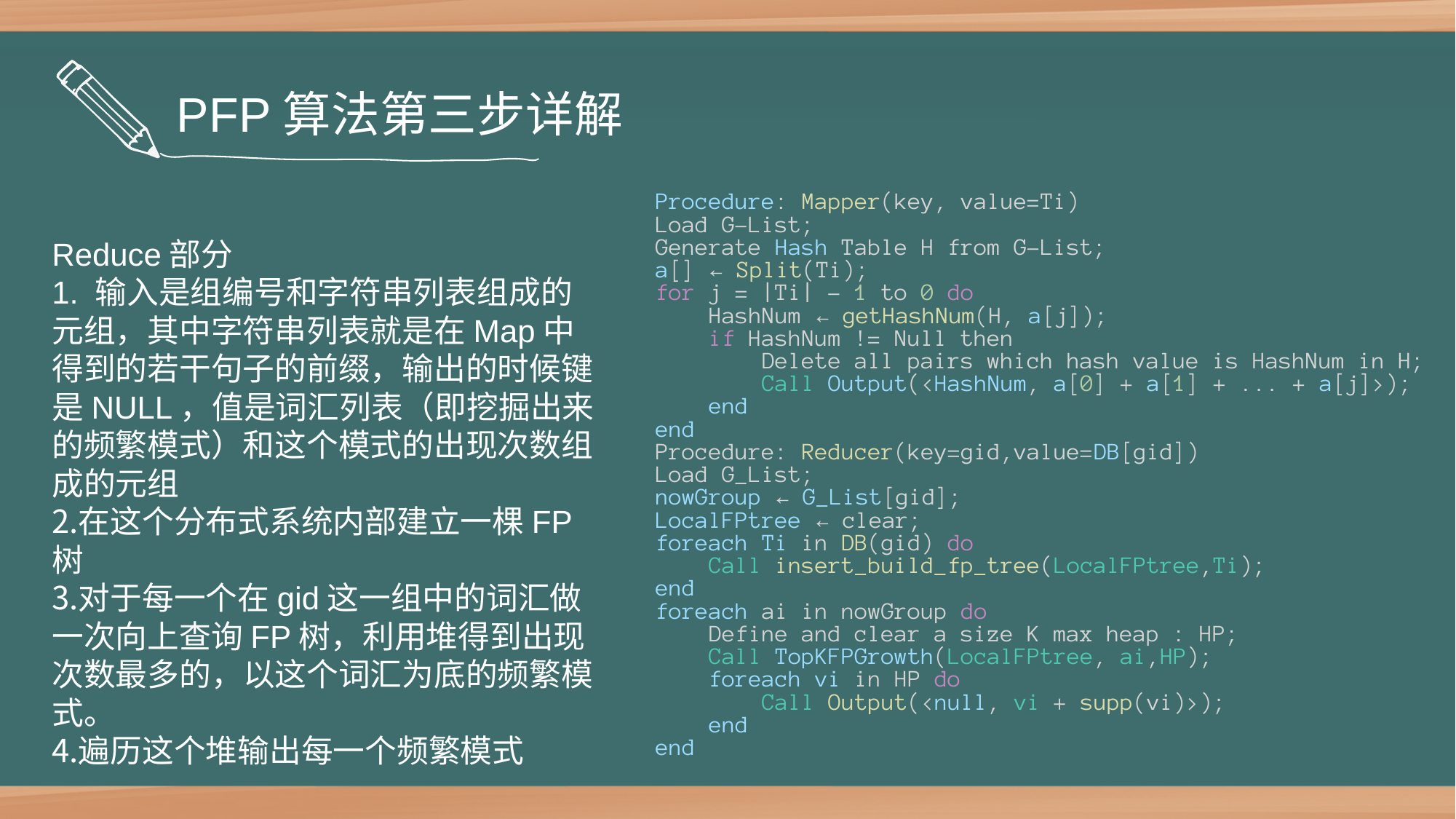

PFP算法第三步详解

Procedure: Mapper(key, value=Ti)
Load G-List;
Generate Hash Table H from G-List;
a[] ← Split(Ti);
for j = |Ti| − 1 to 0 do
    HashNum ← getHashNum(H, a[j]);
    if HashNum != Null then
        Delete all pairs which hash value is HashNum in H;
        Call Output(<HashNum, a[0] + a[1] + ... + a[j]>);
    end
end
Procedure: Reducer(key=gid,value=DB[gid])
Load G_List;
nowGroup ← G_List[gid];
LocalFPtree ← clear;
foreach Ti in DB(gid) do
    Call insert_build_fp_tree(LocalFPtree,Ti);
end
foreach ai in nowGroup do
    Define and clear a size K max heap : HP;
    Call TopKFPGrowth(LocalFPtree, ai,HP);
    foreach vi in HP do
        Call Output(<null, vi + supp(vi)>);
    end
end
Reduce部分
1. 输入是组编号和字符串列表组成的元组，其中字符串列表就是在Map中得到的若干句子的前缀，输出的时候键是NULL，值是词汇列表（即挖掘出来的频繁模式）和这个模式的出现次数组成的元组
在这个分布式系统内部建立一棵FP树
对于每一个在gid这一组中的词汇做一次向上查询FP树，利用堆得到出现次数最多的，以这个词汇为底的频繁模式。
遍历这个堆输出每一个频繁模式